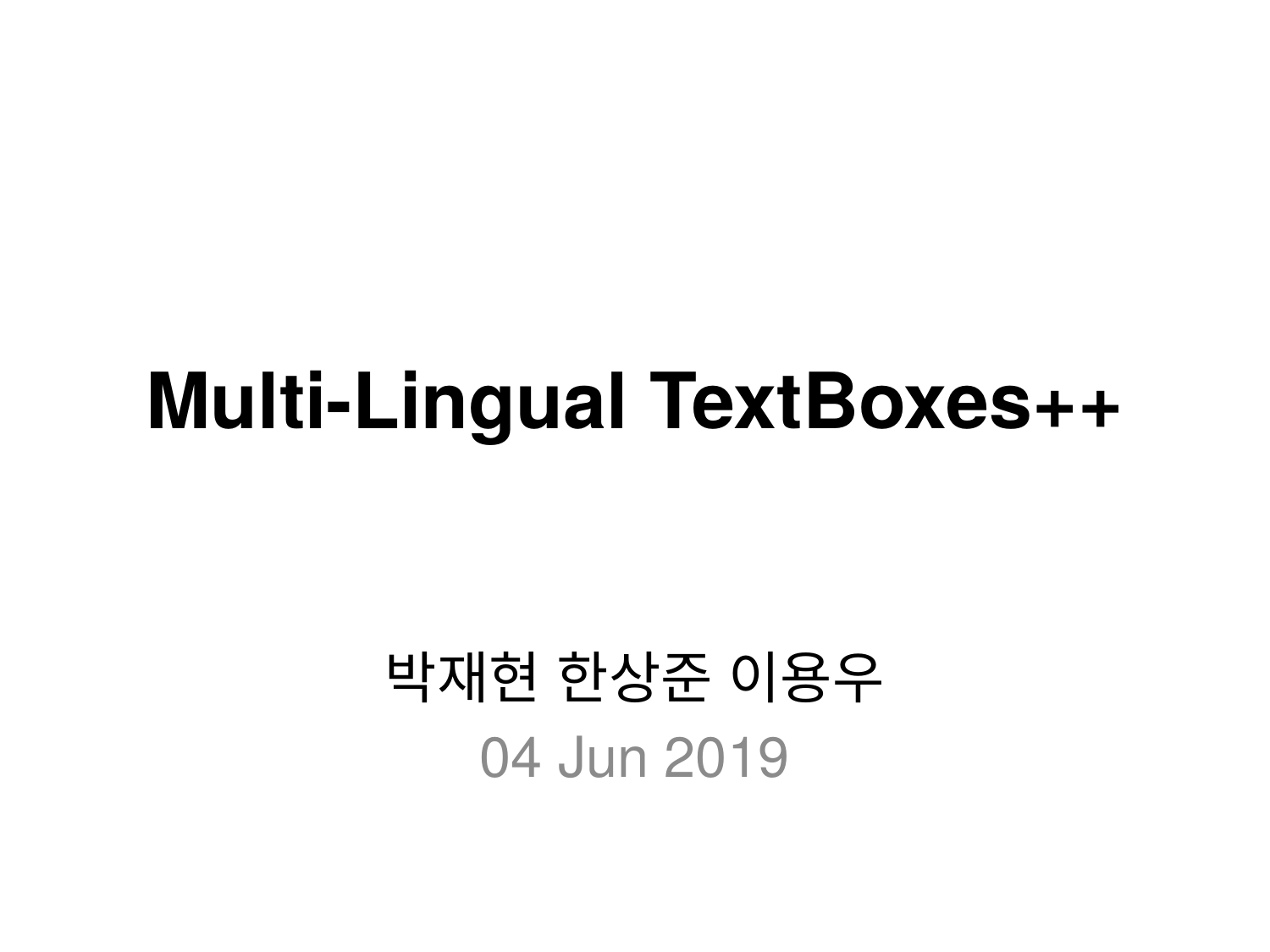

# Multi-Lingual TextBoxes++
박재현 한상준 이용우
04 Jun 2019